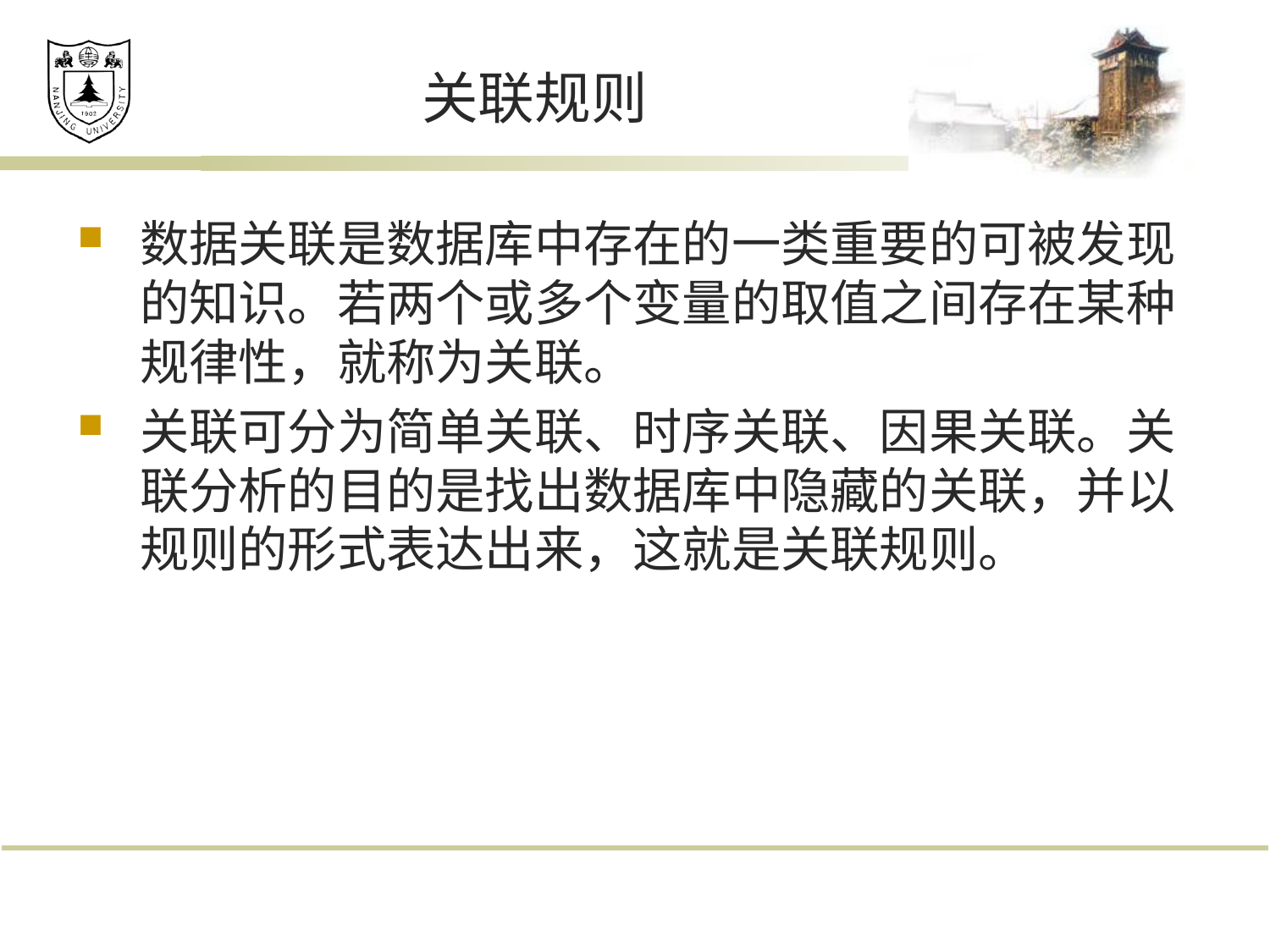

# 关联规则
数据关联是数据库中存在的一类重要的可被发现的知识。若两个或多个变量的取值之间存在某种规律性，就称为关联。
关联可分为简单关联、时序关联、因果关联。关联分析的目的是找出数据库中隐藏的关联，并以规则的形式表达出来，这就是关联规则。